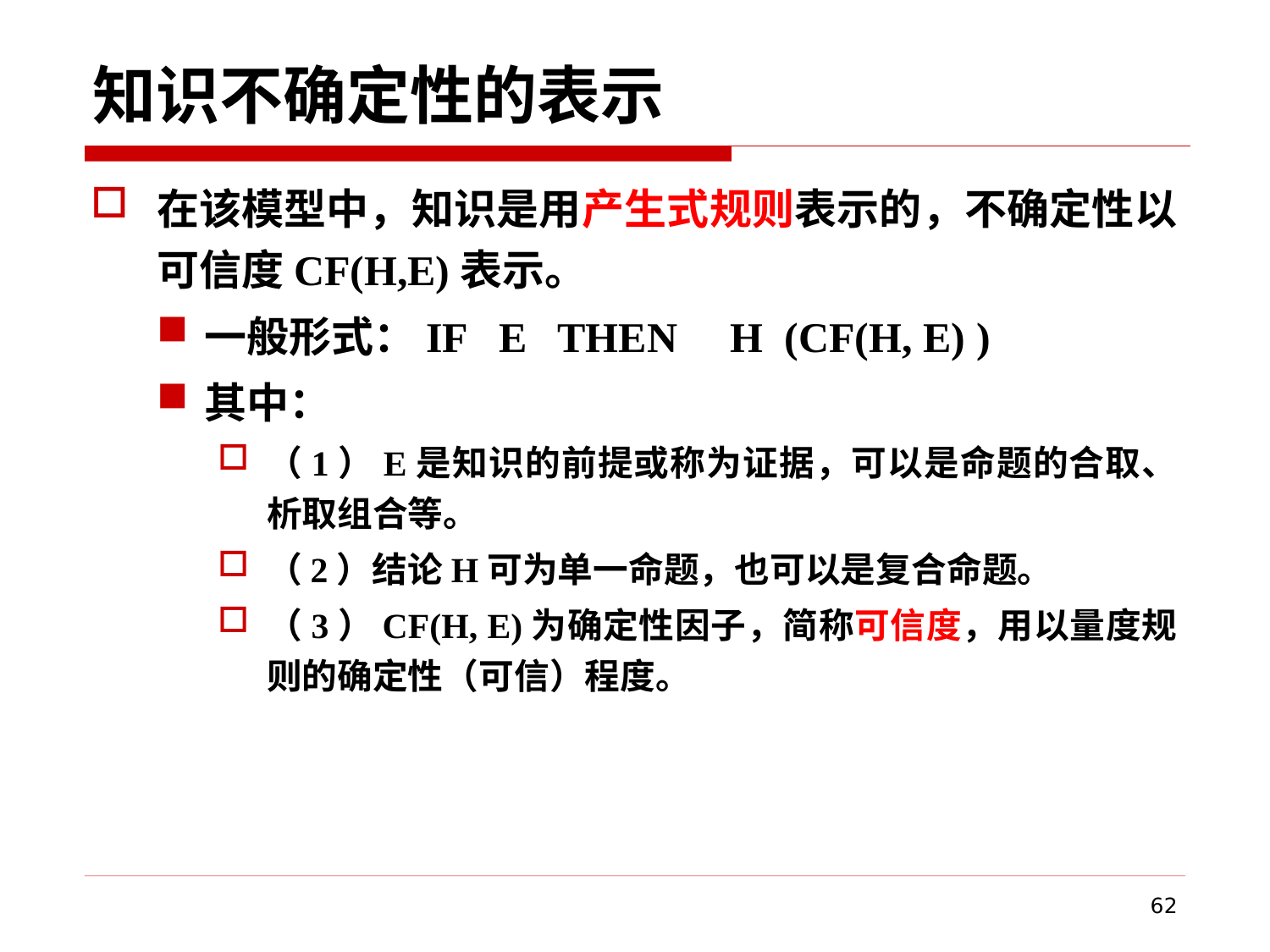

# 知识不确定性的表示
在该模型中，知识是用产生式规则表示的，不确定性以可信度CF(H,E)表示。
一般形式：IF   E   THEN     H  (CF(H, E) )
其中：
（1）E是知识的前提或称为证据，可以是命题的合取、析取组合等。
（2）结论H可为单一命题，也可以是复合命题。
（3）CF(H, E)为确定性因子，简称可信度，用以量度规则的确定性（可信）程度。

62